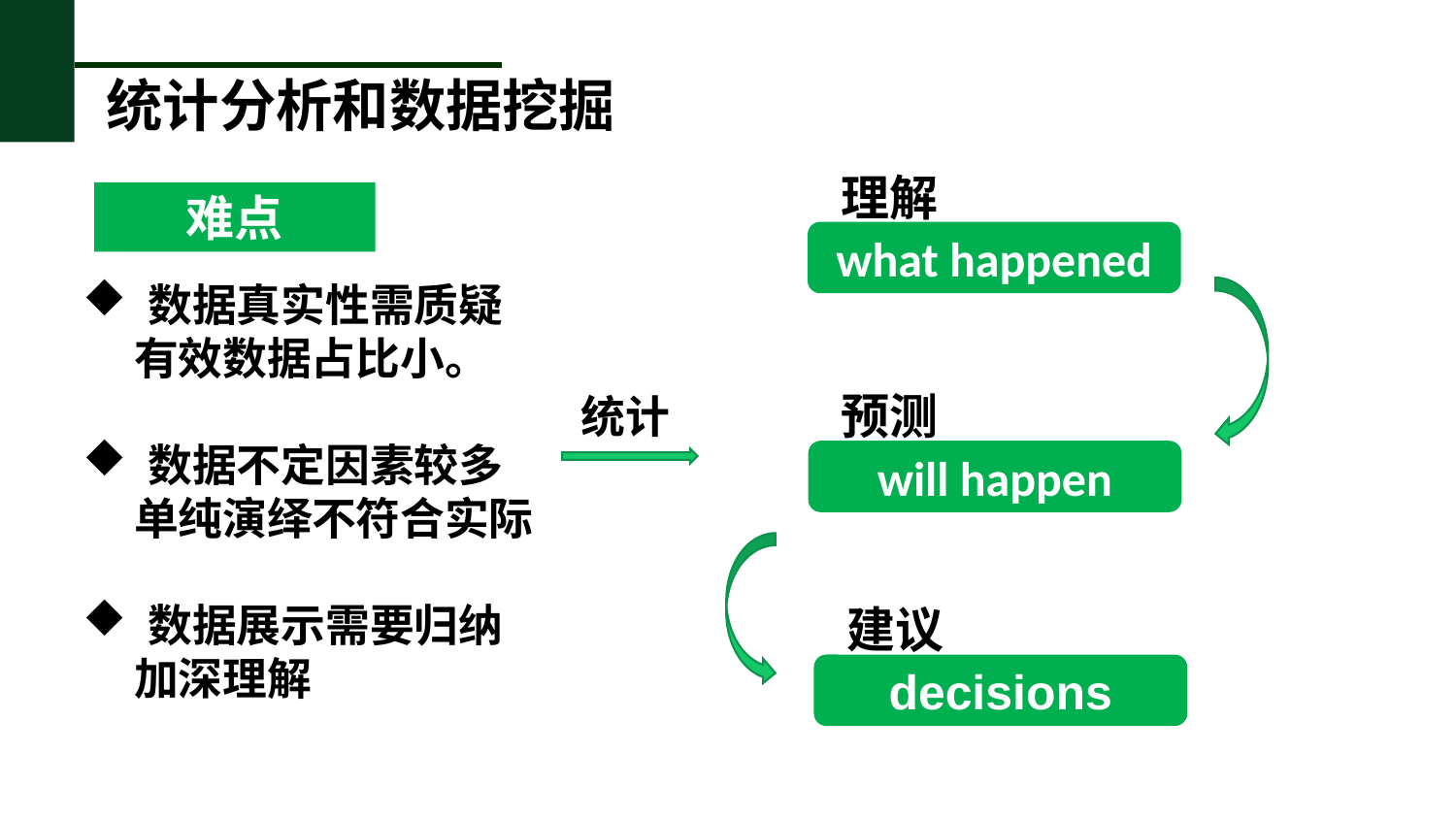

统计分析和数据挖掘
理解
what happened
难点
 数据真实性需质疑
    有效数据占比小。

 数据不定因素较多
    单纯演绎不符合实际

 数据展示需要归纳
    加深理解

统计
预测
will happen

建议
decisions